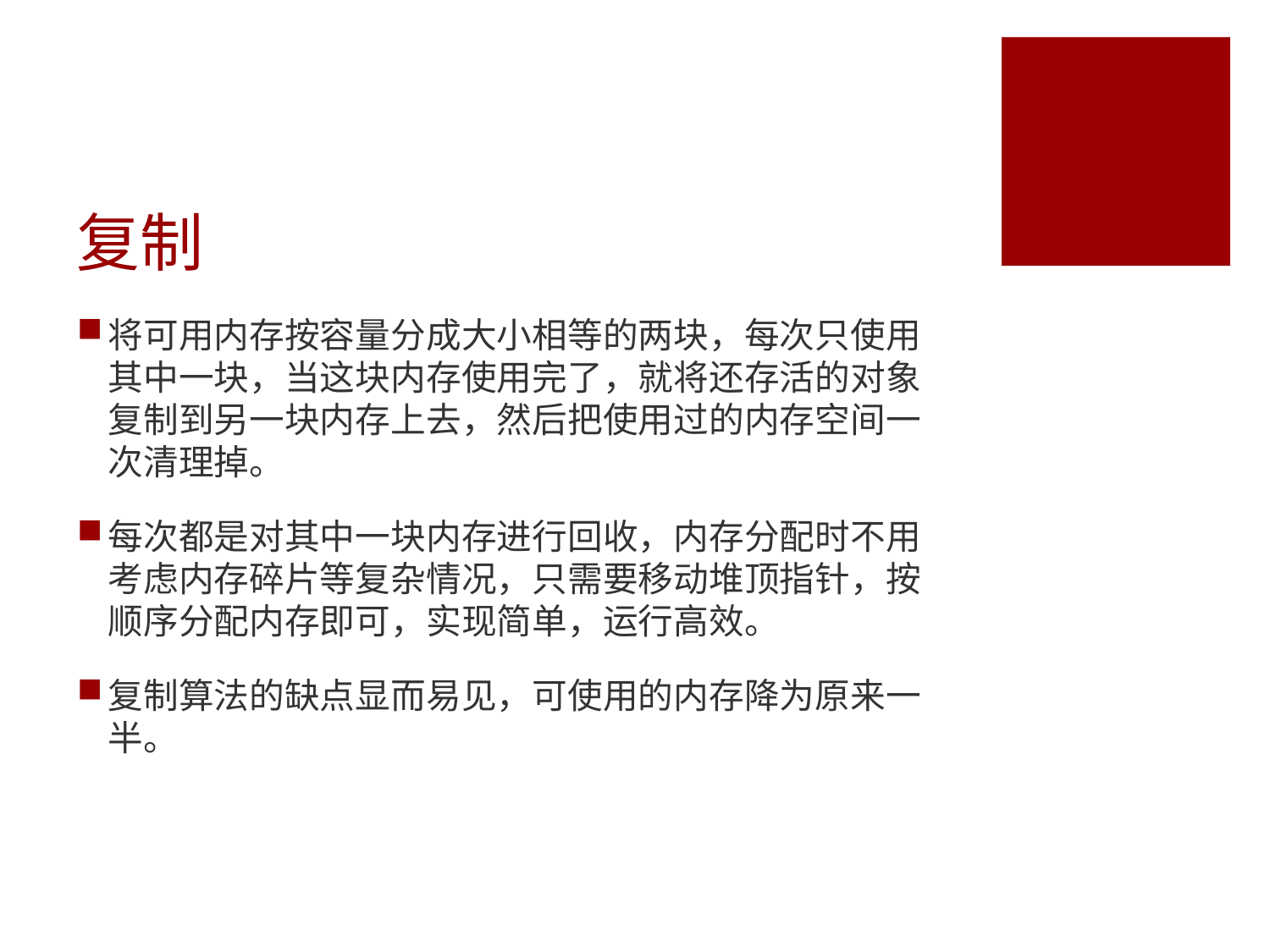

# 复制
将可用内存按容量分成大小相等的两块，每次只使用其中一块，当这块内存使用完了，就将还存活的对象复制到另一块内存上去，然后把使用过的内存空间一次清理掉。
每次都是对其中一块内存进行回收，内存分配时不用考虑内存碎片等复杂情况，只需要移动堆顶指针，按顺序分配内存即可，实现简单，运行高效。
复制算法的缺点显而易见，可使用的内存降为原来一半。